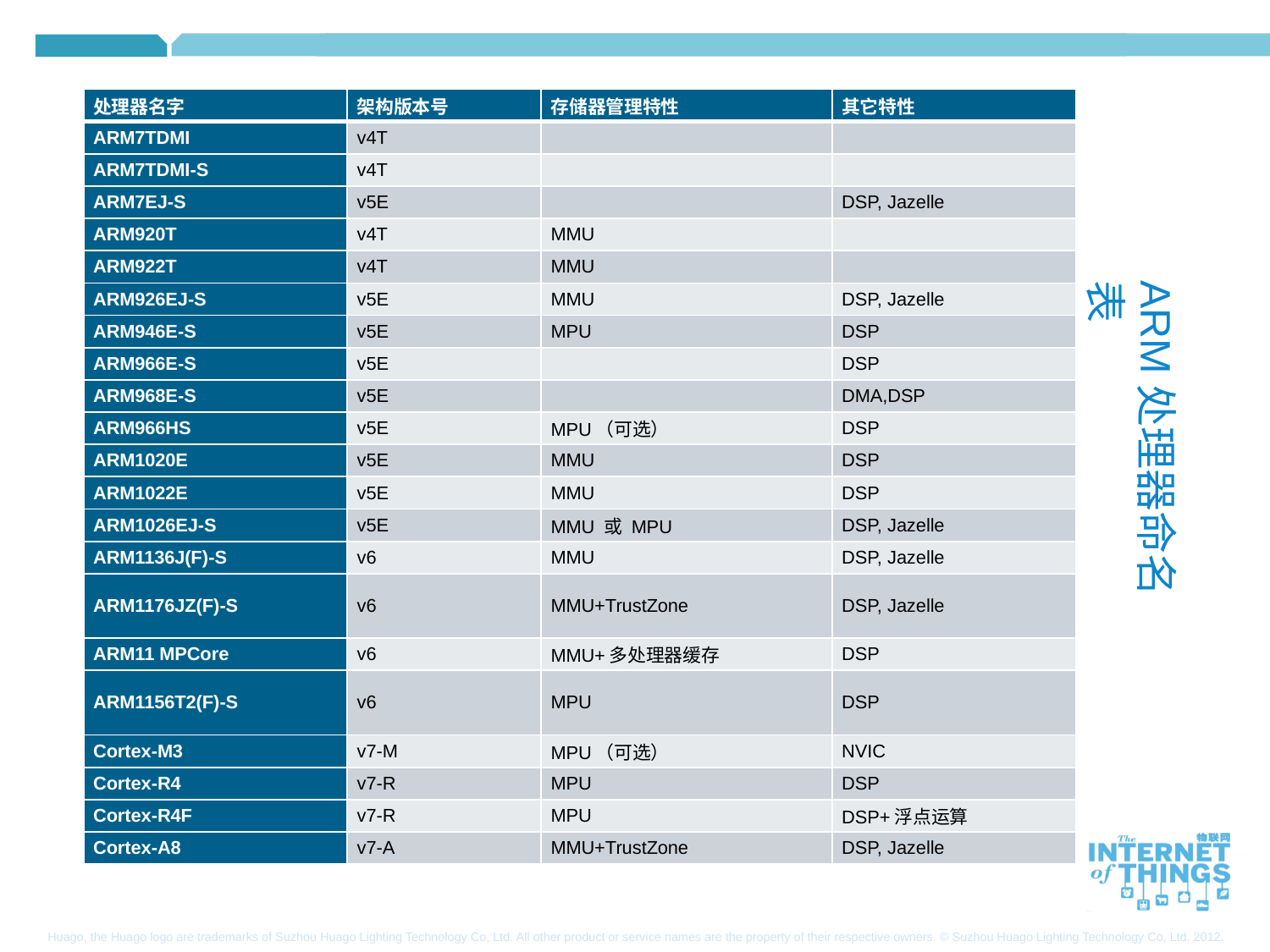

| 处理器名字 | 架构版本号 | 存储器管理特性 | 其它特性 |
| --- | --- | --- | --- |
| ARM7TDMI | v4T |  |  |
| ARM7TDMI‐S | v4T |  |  |
| ARM7EJ‐S | v5E |  | DSP, Jazelle |
| ARM920T | v4T | MMU |  |
| ARM922T | v4T | MMU |  |
| ARM926EJ‐S | v5E | MMU | DSP, Jazelle |
| ARM946E‐S | v5E | MPU | DSP |
| ARM966E‐S | v5E |  | DSP |
| ARM968E‐S | v5E |  | DMA,DSP |
| ARM966HS | v5E | MPU（可选） | DSP |
| ARM1020E | v5E | MMU | DSP |
| ARM1022E | v5E | MMU | DSP |
| ARM1026EJ‐S | v5E | MMU 或 MPU | DSP, Jazelle |
| ARM1136J(F)‐S | v6 | MMU | DSP, Jazelle |
| ARM1176JZ(F)‐S | v6 | MMU+TrustZone | DSP, Jazelle |
| ARM11 MPCore | v6 | MMU+多处理器缓存 | DSP |
| ARM1156T2(F)‐S | v6 | MPU | DSP |
| Cortex‐M3 | v7‐M | MPU（可选） | NVIC |
| Cortex‐R4 | v7‐R | MPU | DSP |
| Cortex‐R4F | v7‐R | MPU | DSP+浮点运算 |
| Cortex‐A8 | v7‐A | MMU+TrustZone | DSP, Jazelle |
ARM处理器命名表